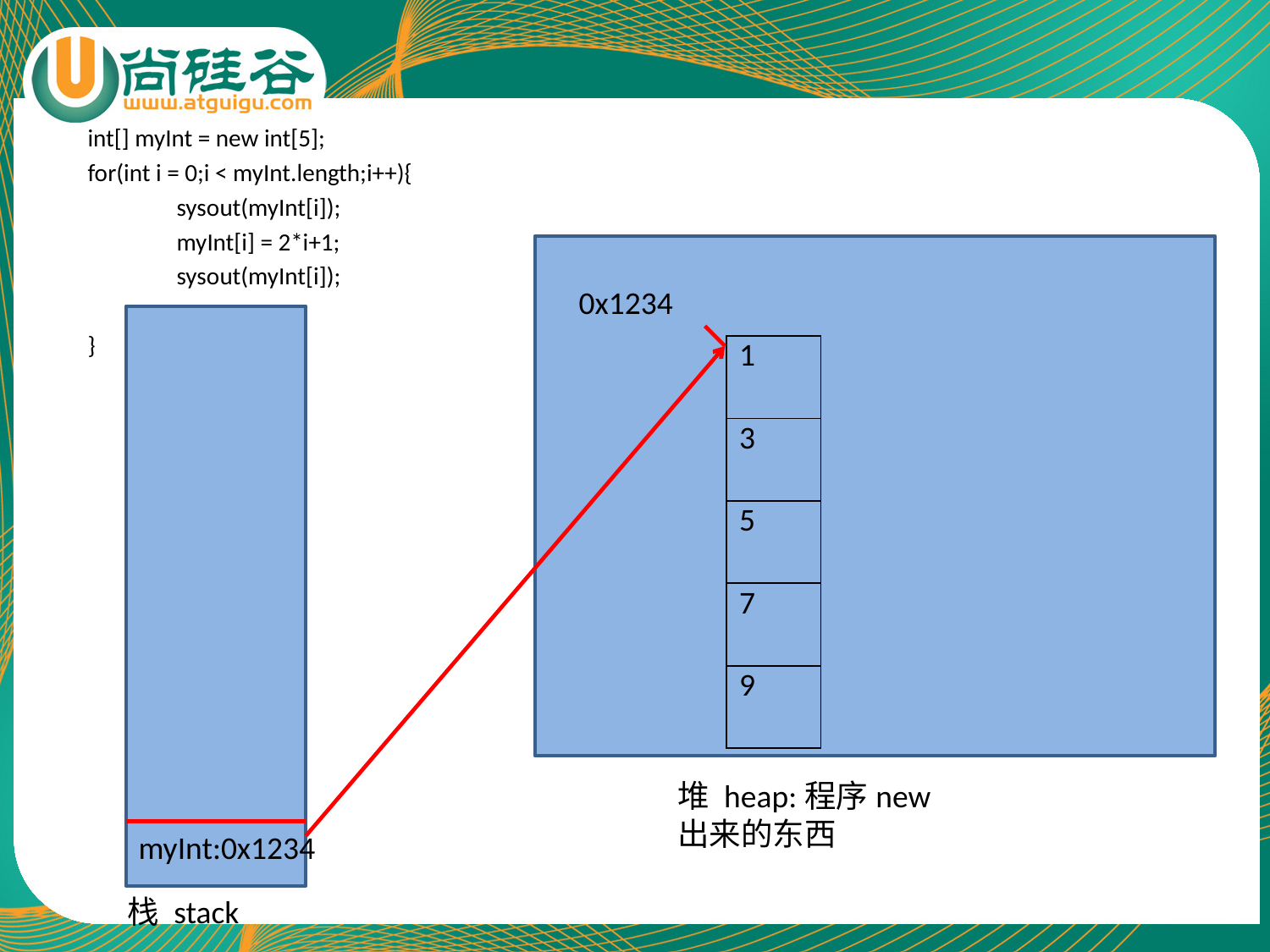

int[] myInt = new int[5];
for(int i = 0;i < myInt.length;i++){
	sysout(myInt[i]);
	myInt[i] = 2*i+1;
	sysout(myInt[i]);

}

0x1234

| 1 |
| --- |
| 3 |
| 5 |
| 7 |
| 9 |
堆 heap:程序new出来的东西
myInt:0x1234

栈 stack